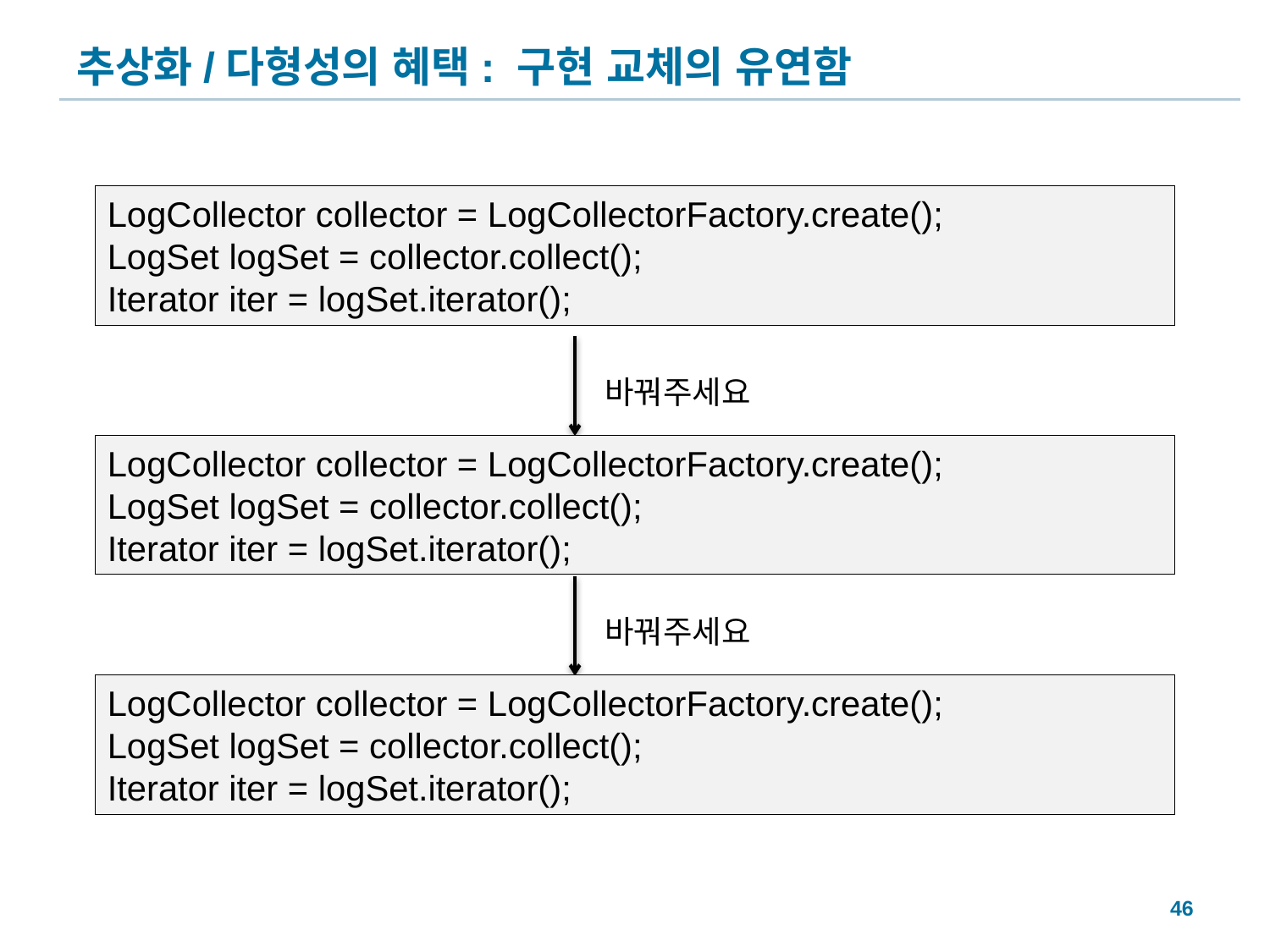

# 추상화/다형성의 혜택: 구현 교체의 유연함
LogCollector collector = LogCollectorFactory.create();
LogSet logSet = collector.collect();
Iterator iter = logSet.iterator();
바꿔주세요
LogCollector collector = LogCollectorFactory.create();
LogSet logSet = collector.collect();
Iterator iter = logSet.iterator();
바꿔주세요
LogCollector collector = LogCollectorFactory.create();
LogSet logSet = collector.collect();
Iterator iter = logSet.iterator();
46